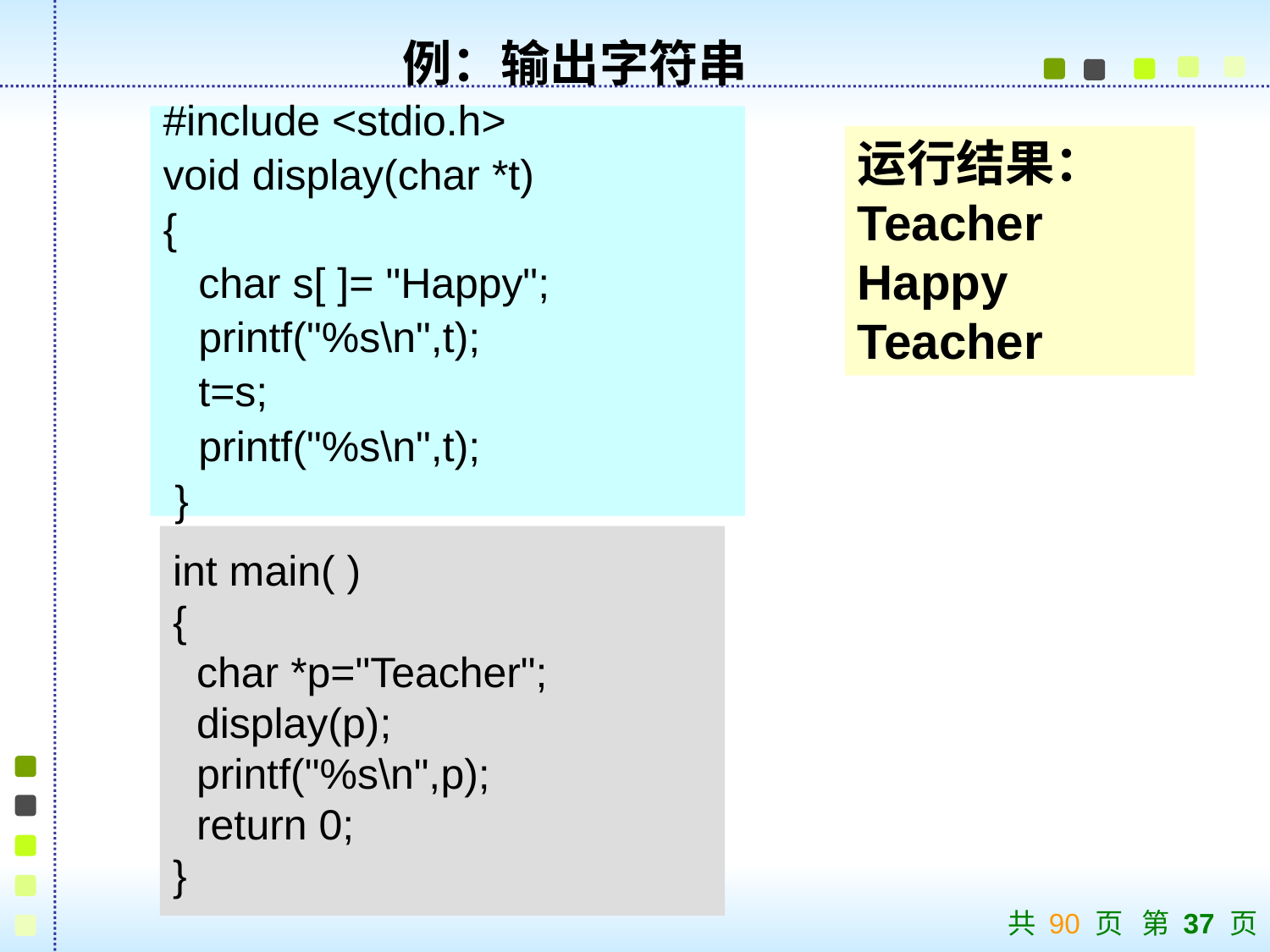

例：输出字符串
#include <stdio.h>
void display(char *t)
{
   char s[ ]= "Happy";
   printf("%s\n",t);
   t=s;
   printf("%s\n",t);
 }
运行结果：
Teacher
Happy
Teacher
int main( )
{
  char *p="Teacher";
  display(p);
  printf("%s\n",p);
  return 0;
}
共 90 页   第 37 页